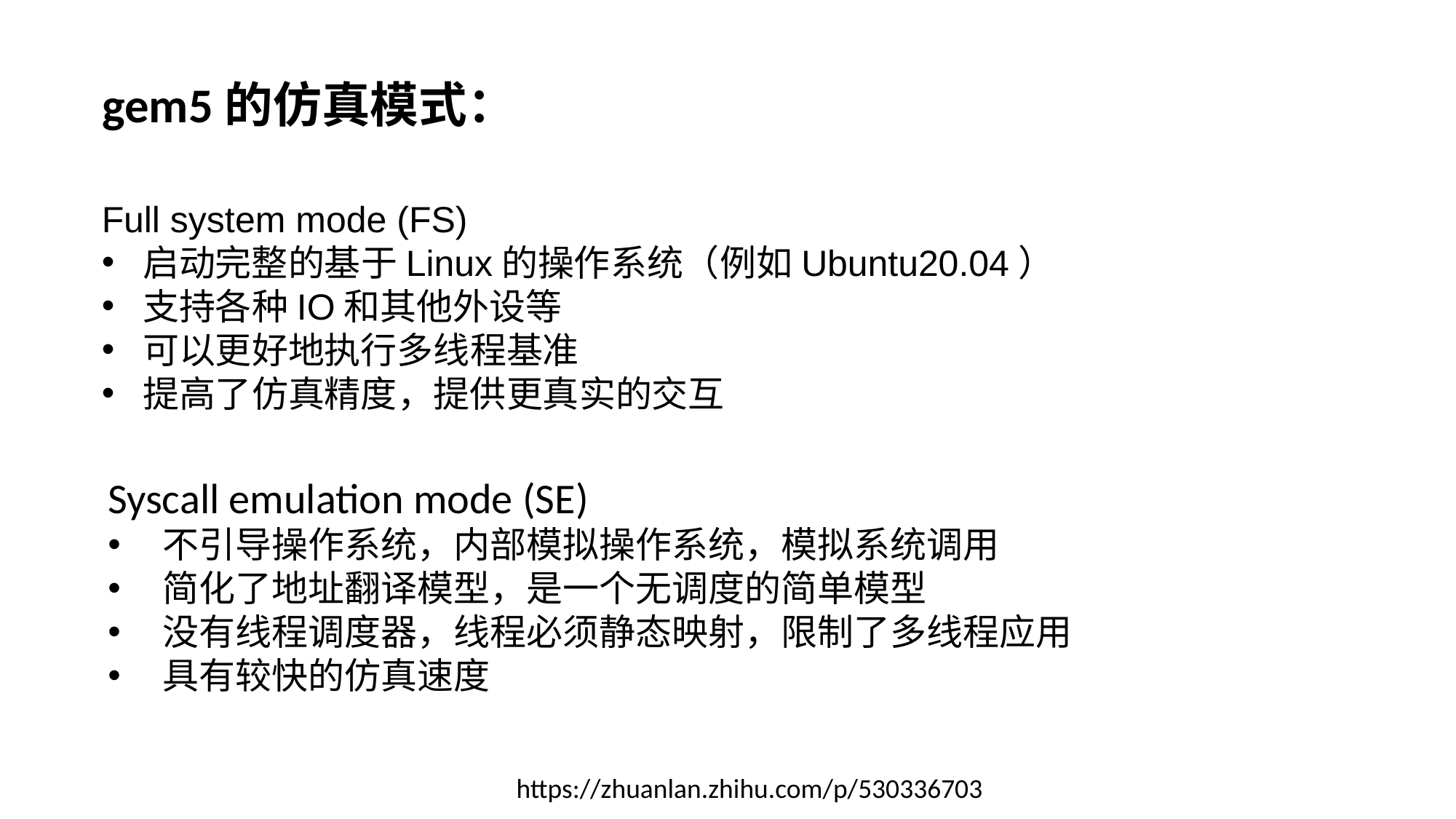

gem5的仿真模式：
Full system mode (FS)
启动完整的基于Linux的操作系统（例如Ubuntu20.04）
支持各种IO和其他外设等
可以更好地执行多线程基准
提高了仿真精度，提供更真实的交互
Syscall emulation mode (SE)
不引导操作系统，内部模拟操作系统，模拟系统调用
简化了地址翻译模型，是一个无调度的简单模型
没有线程调度器，线程必须静态映射，限制了多线程应用
具有较快的仿真速度
https://zhuanlan.zhihu.com/p/530336703